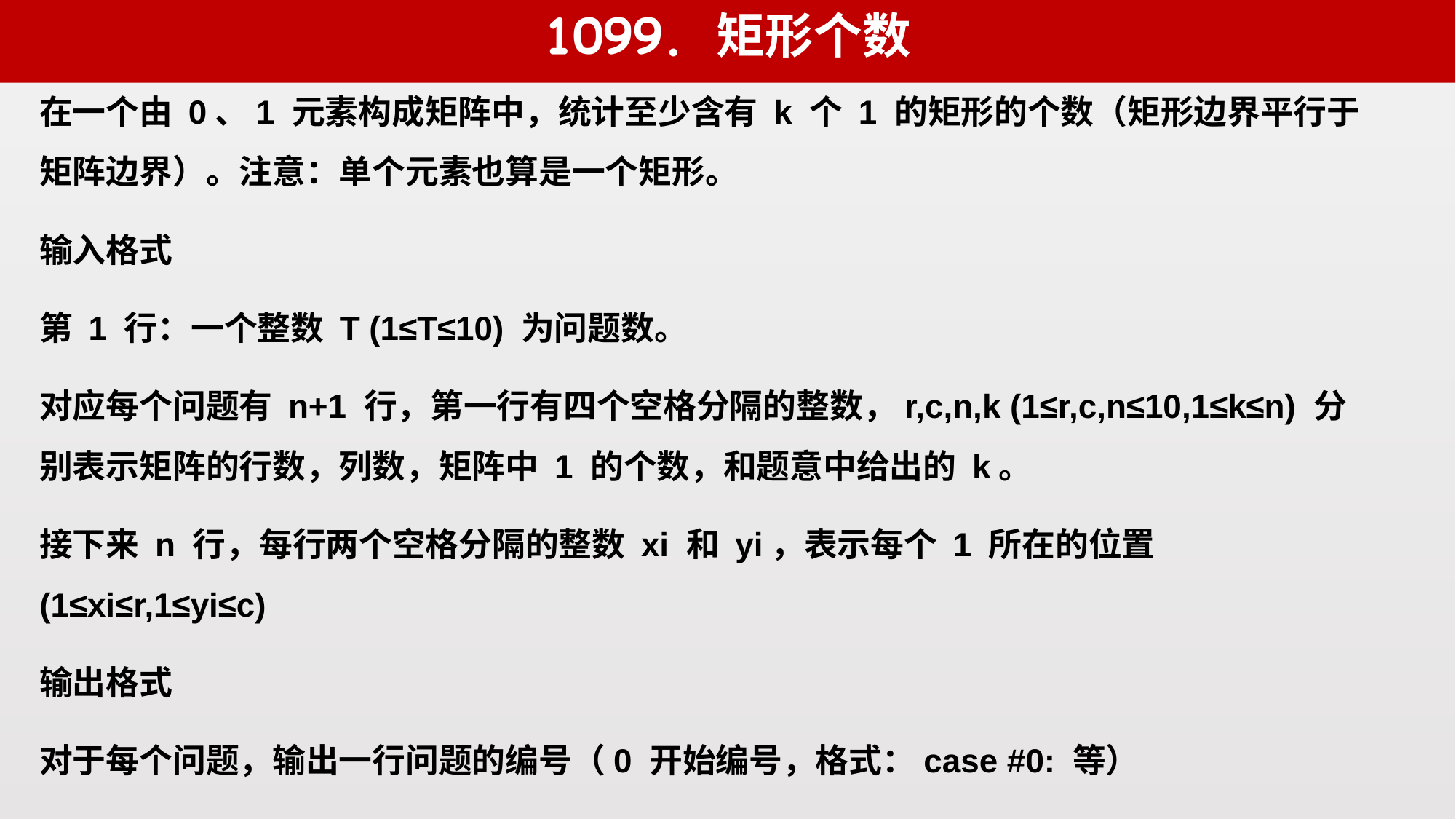

1099. 矩形个数
在一个由 0、1 元素构成矩阵中，统计至少含有 k 个 1 的矩形的个数（矩形边界平行于矩阵边界）。注意：单个元素也算是一个矩形。
输入格式
第 1 行：一个整数 T (1≤T≤10) 为问题数。
对应每个问题有 n+1 行，第一行有四个空格分隔的整数，r,c,n,k (1≤r,c,n≤10,1≤k≤n) 分别表示矩阵的行数，列数，矩阵中 1 的个数，和题意中给出的 k。
接下来 n 行，每行两个空格分隔的整数 xi 和 yi，表示每个 1 所在的位置 (1≤xi≤r,1≤yi≤c)
输出格式
对于每个问题，输出一行问题的编号（0 开始编号，格式：case #0: 等）
然后对应每个问题在一行中输出矩形个数。
int T,r,c,n,k,x,y,rst;
int mp[11][11];
int i,j,l;
//统计第x行y列开始，到最后一行最后一列的符合条件的矩形
int cnt(int x,int y)
{
    int ret=0,i,j,l;
    for(i=x;i<=r;++i){//每i行进行矩形的统计
        int tmp=0;//每次行变换刷新点的计数
        for(j=y;j<=c;++j){
            for(l=x;l<=i;++l)//判断i-x行第j列中1的个数
                if(mp[l][j])
                    ++tmp;
            if(tmp>=k){//当满足矩形对点的最小按要求时，执行下列程序
                ret+=c-j+1;//还剩几列，有几列就有几个矩形，加1包括当前列，当计数完成后，结束内行的变化
                break;
            }
        }
    }
    return ret;
}
int main()
{
    cin>>T;
    for(i=0;i<T;++i){
        cin>>r>>c>>n>>k;
        memset(mp,0,sizeof(mp));
        while(n--){
            cin>>x>>y;
            mp[x][y]=1;//对数组矩阵存储进行复制，默认为0
        }
        rst=0;
        for(j=1;j<=r;++j)
            for(l=1;l<=c;++l)
                rst+=cnt(j,l);
        cout<<"case #"<<i<<":\n"<<rst<<endl;
    }
    return 0;
}